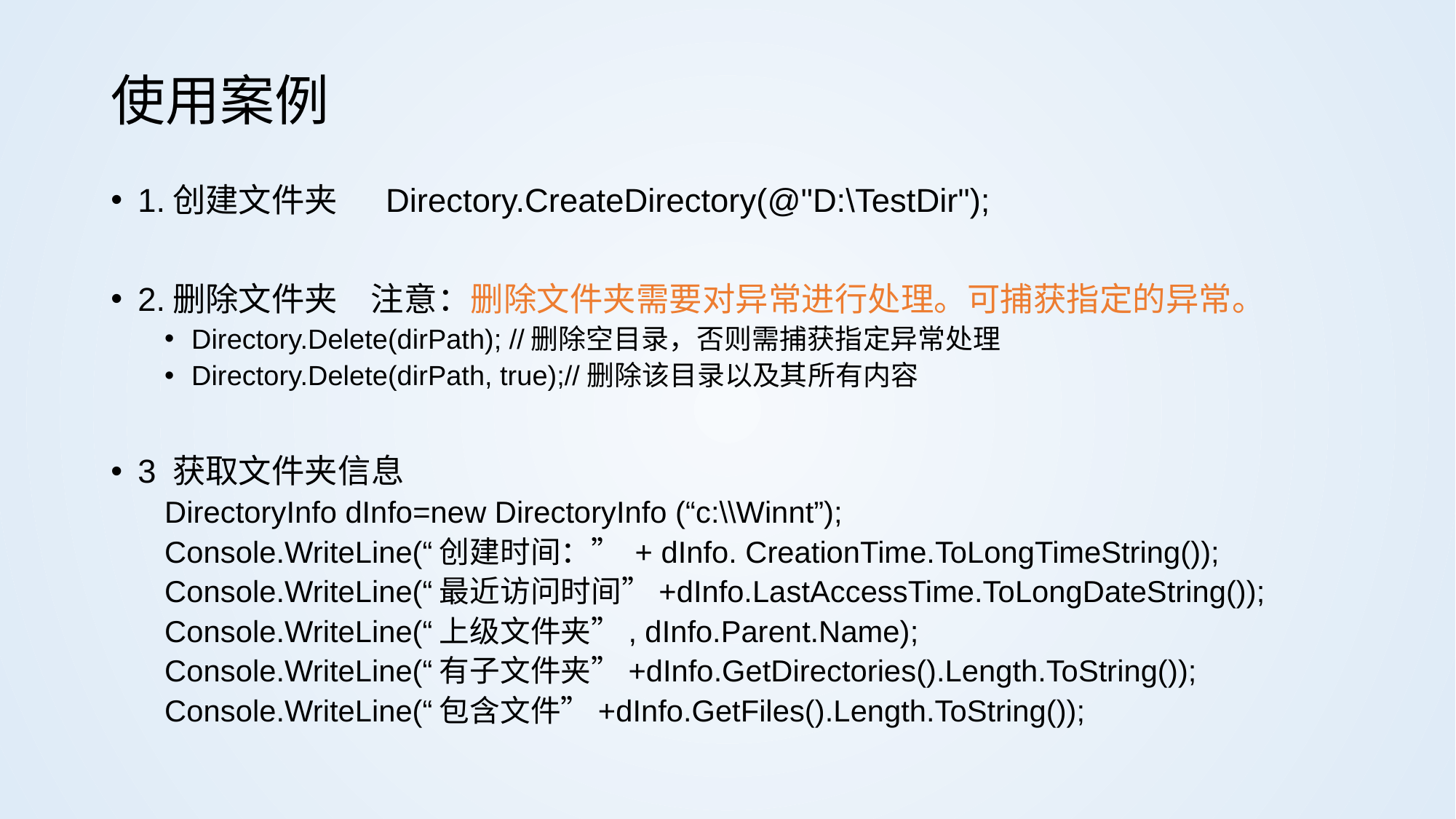

# 使用案例
1.创建文件夹 　Directory.CreateDirectory(@"D:\TestDir");

2.删除文件夹　注意：删除文件夹需要对异常进行处理。可捕获指定的异常。
Directory.Delete(dirPath); //删除空目录，否则需捕获指定异常处理
Directory.Delete(dirPath, true);//删除该目录以及其所有内容

3 获取文件夹信息
DirectoryInfo dInfo=new DirectoryInfo (“c:\\Winnt”);
Console.WriteLine(“创建时间：” + dInfo. CreationTime.ToLongTimeString());
Console.WriteLine(“最近访问时间”+dInfo.LastAccessTime.ToLongDateString());
Console.WriteLine(“上级文件夹”, dInfo.Parent.Name);
Console.WriteLine(“有子文件夹”+dInfo.GetDirectories().Length.ToString());
Console.WriteLine(“包含文件”+dInfo.GetFiles().Length.ToString());